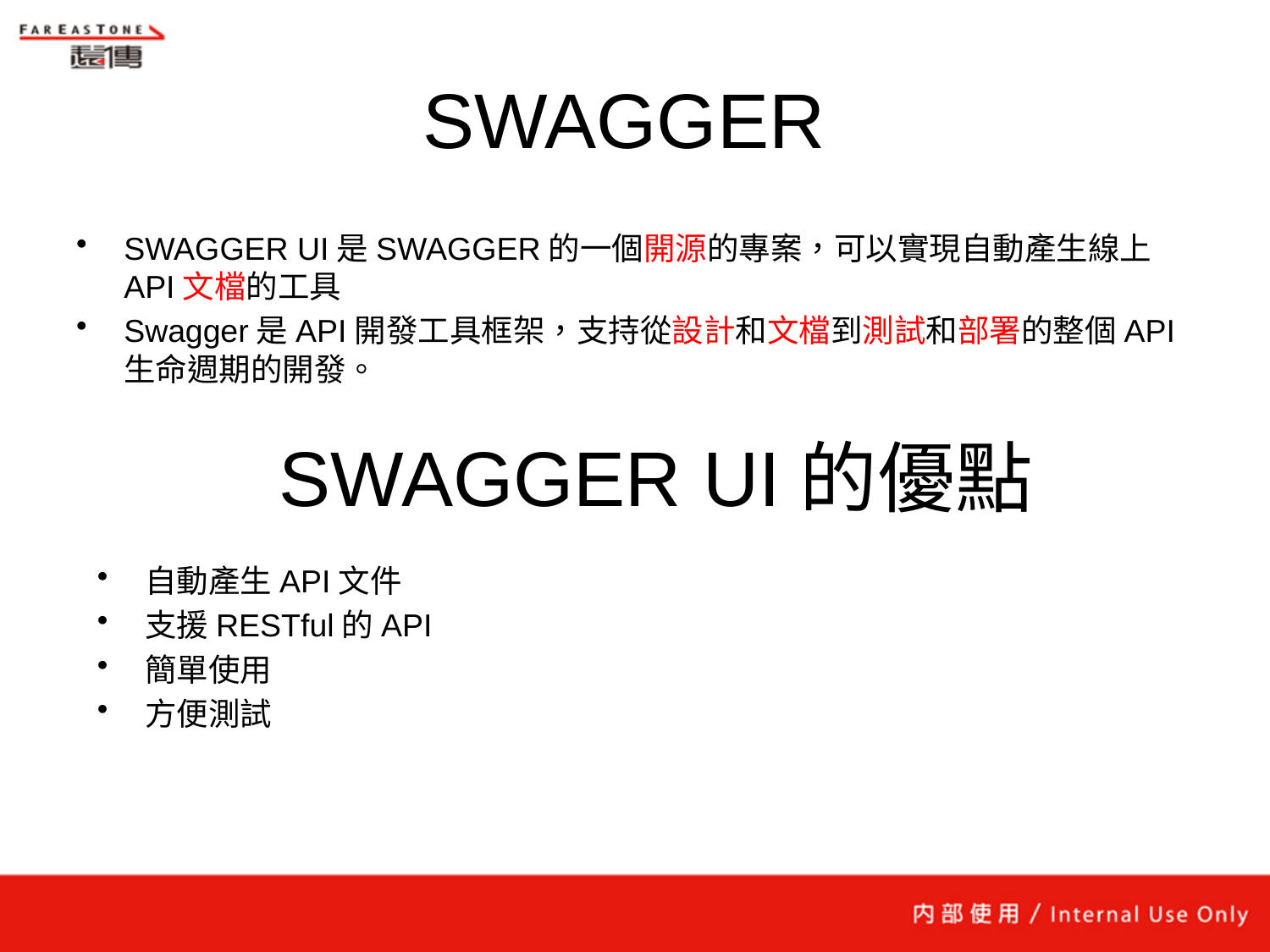

# SWAGGER
SWAGGER UI是SWAGGER的一個開源的專案，可以實現自動產生線上API文檔的工具
Swagger是API開發工具框架，支持從設計和文檔到測試和部署的整個API生命週期的開發。
SWAGGER UI的優點
自動產生API文件
支援RESTful的API
簡單使用
方便測試